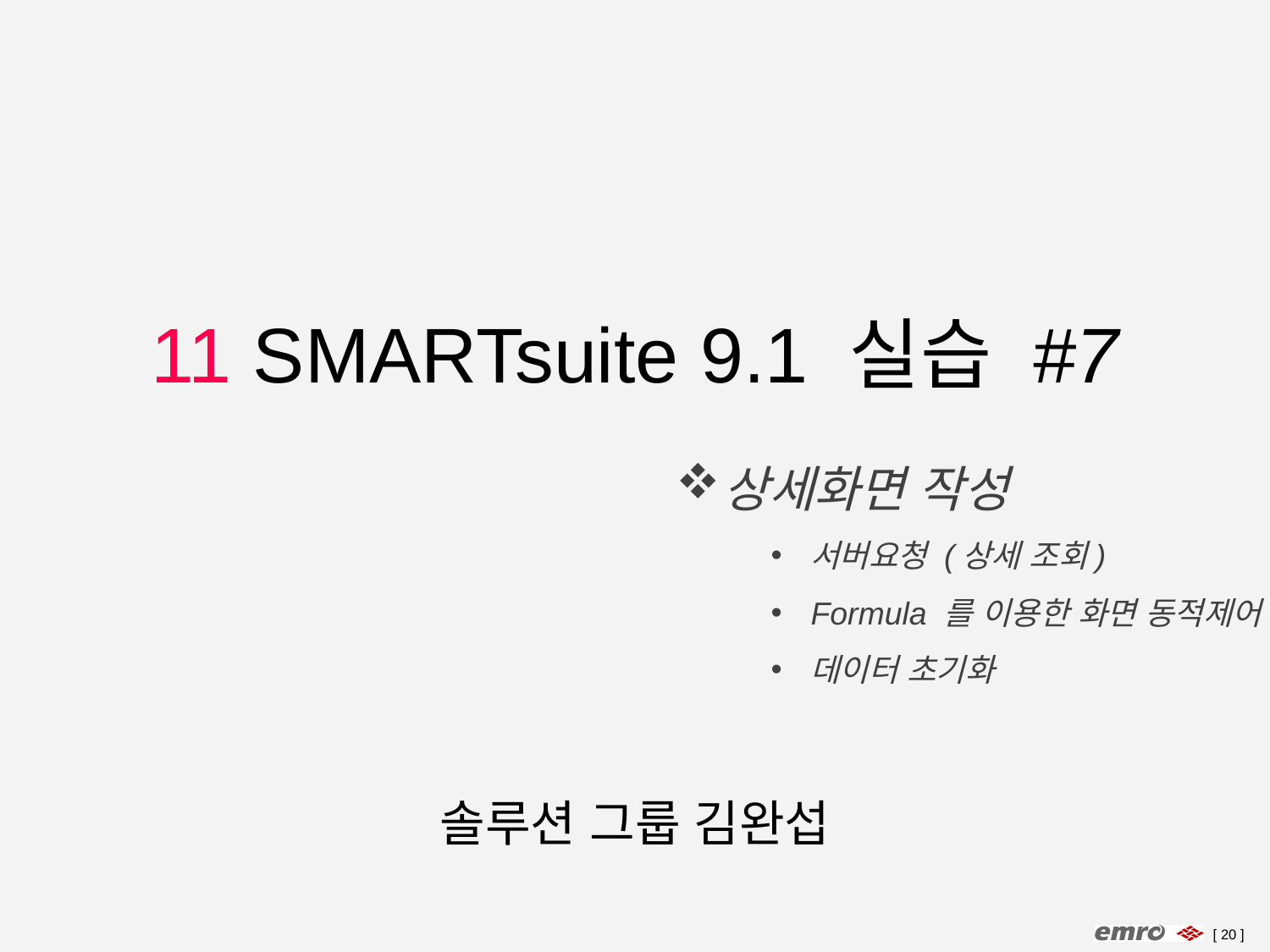

11 SMARTsuite 9.1 실습 #7
상세화면 작성
서버요청 (상세 조회)
Formula 를 이용한 화면 동적제어
데이터 초기화

솔루션 그룹 김완섭